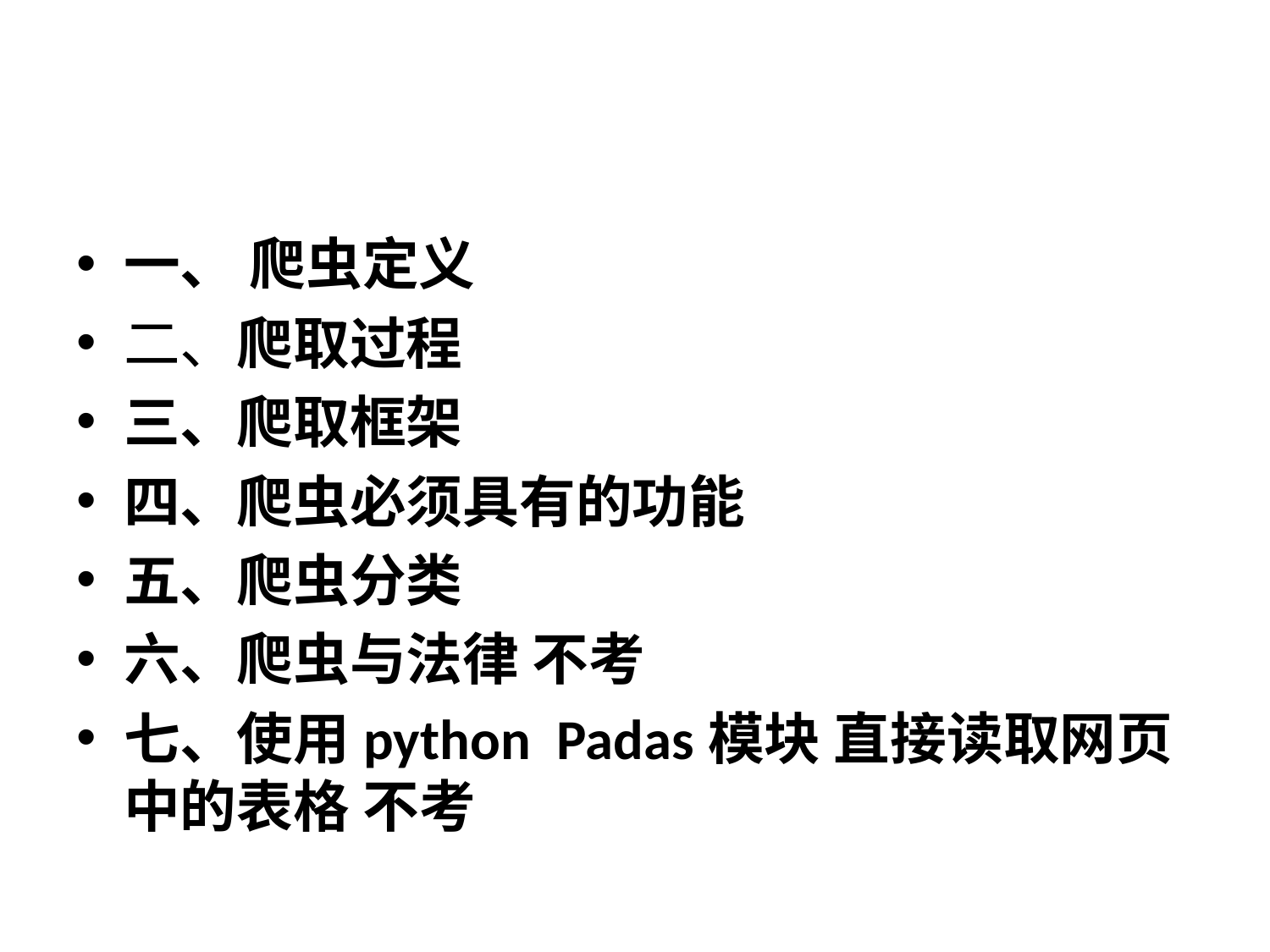

#
一、 爬虫定义
二、爬取过程
三、爬取框架
四、爬虫必须具有的功能
五、爬虫分类
六、爬虫与法律 不考
七、使用python  Padas模块 直接读取网页中的表格 不考